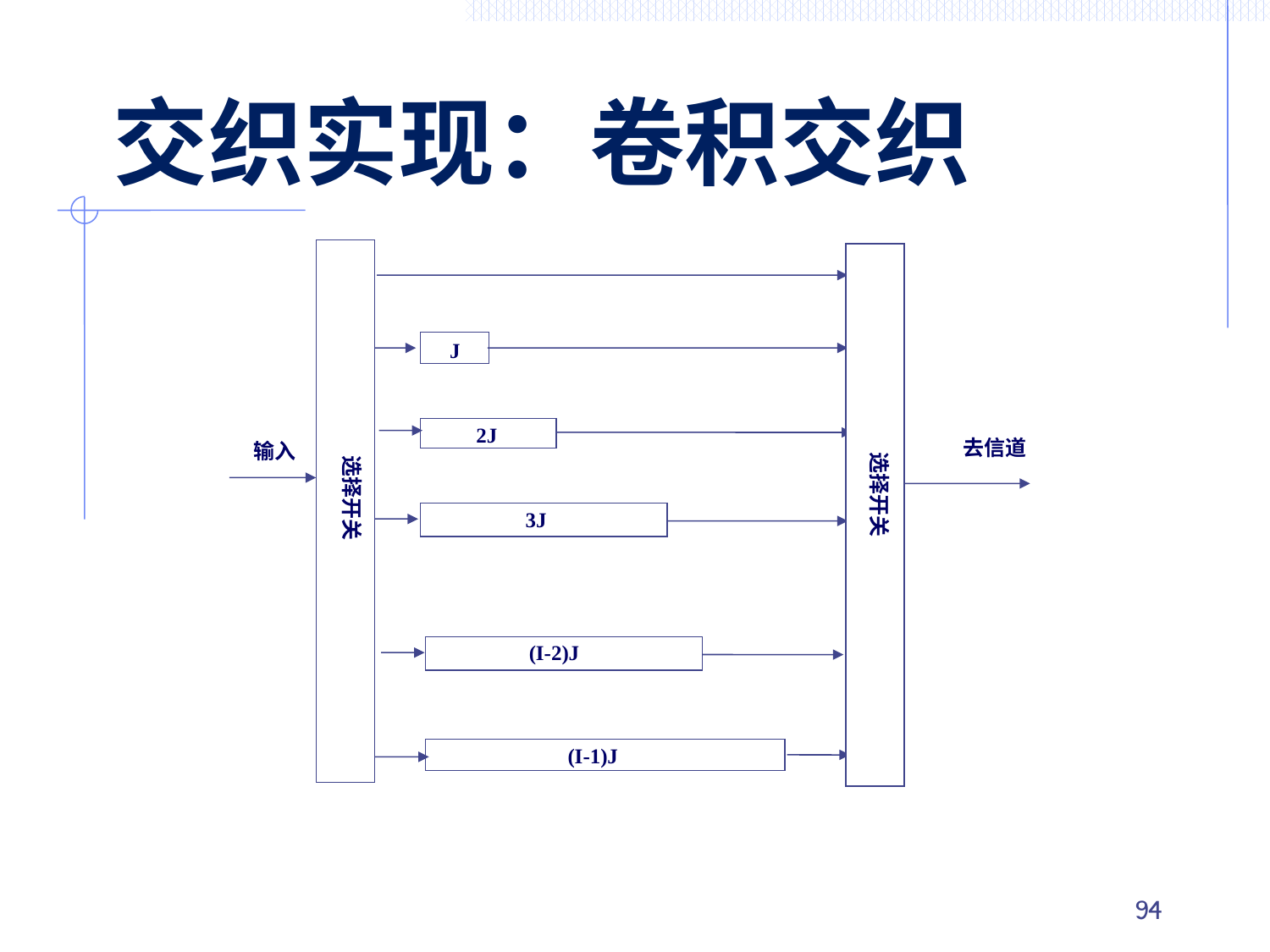

# 交织实现：卷积交织

J
2J
去信道
输入
选择开关
选择开关
3J
(I-2)J
(I-1)J
94